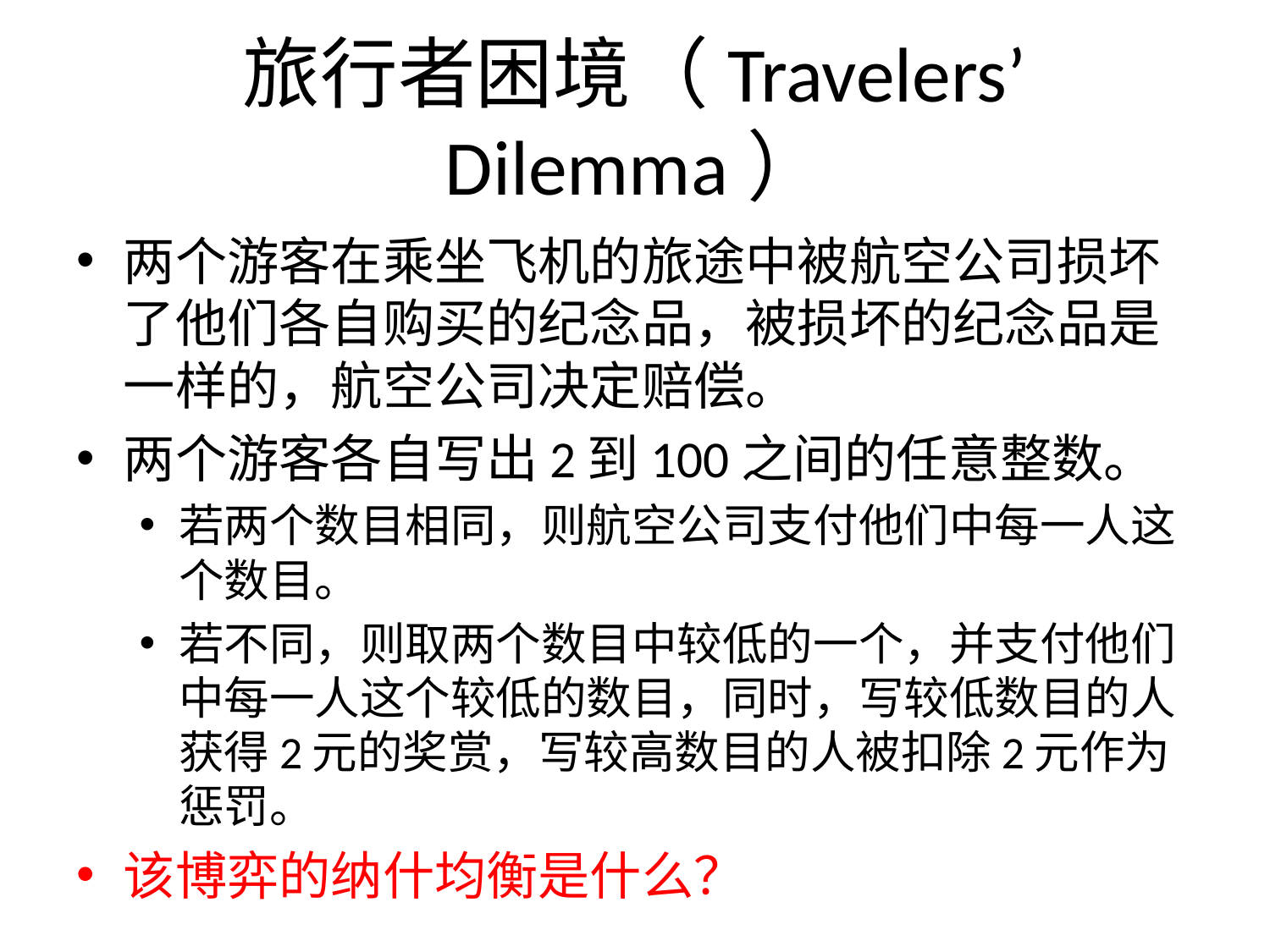

# 旅行者困境（Travelers’ Dilemma）
两个游客在乘坐飞机的旅途中被航空公司损坏了他们各自购买的纪念品，被损坏的纪念品是一样的，航空公司决定赔偿。
两个游客各自写出2到100之间的任意整数。
若两个数目相同，则航空公司支付他们中每一人这个数目。
若不同，则取两个数目中较低的一个，并支付他们中每一人这个较低的数目，同时，写较低数目的人获得2元的奖赏，写较高数目的人被扣除2元作为惩罚。
该博弈的纳什均衡是什么？